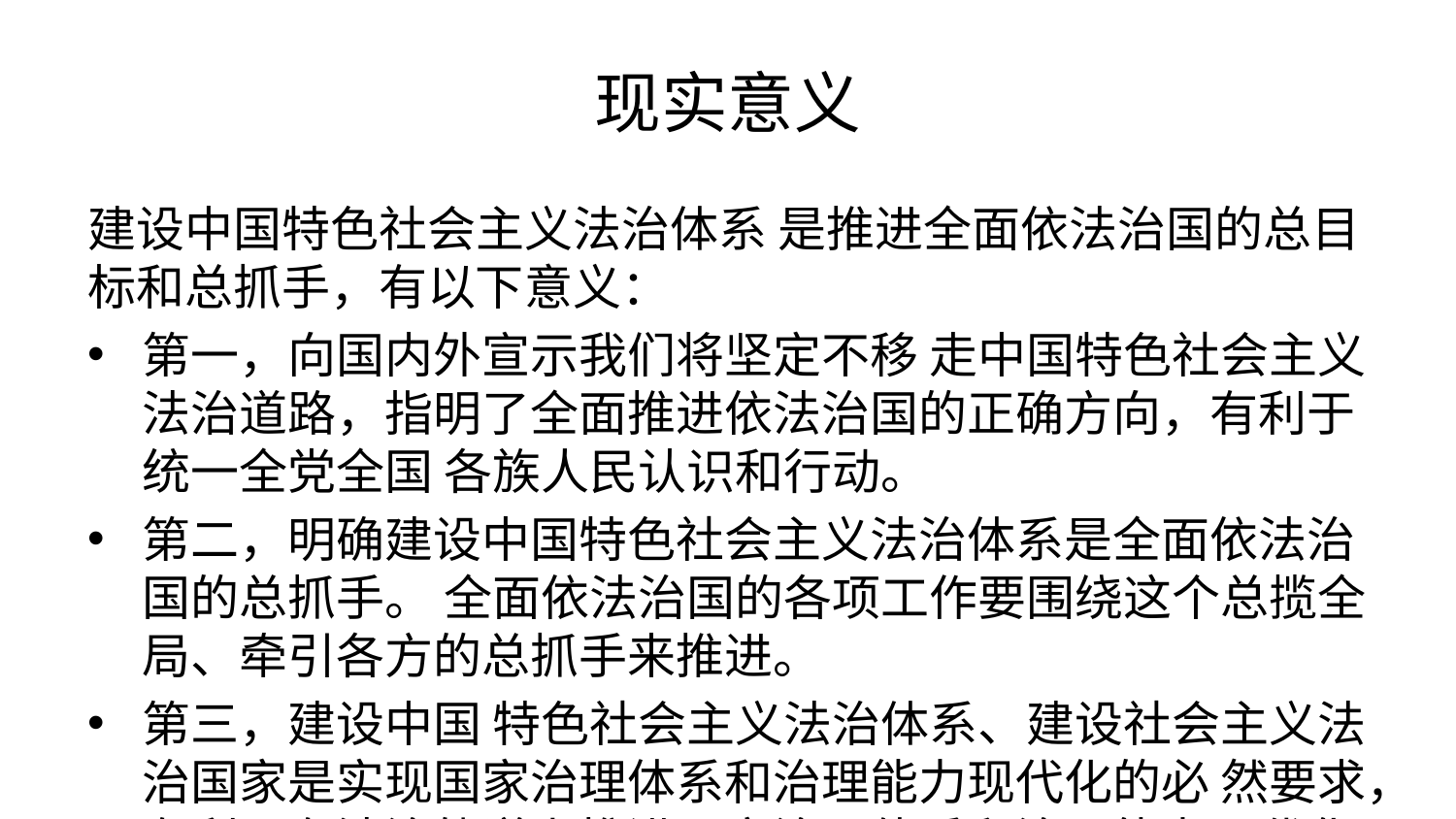

# 现实意义
建设中国特色社会主义法治体系 是推进全面依法治国的总目标和总抓手，有以下意义：
第一，向国内外宣示我们将坚定不移 走中国特色社会主义法治道路，指明了全面推进依法治国的正确方向，有利于统一全党全国 各族人民认识和行动。
第二，明确建设中国特色社会主义法治体系是全面依法治国的总抓手。 全面依法治国的各项工作要围绕这个总揽全局、牵引各方的总抓手来推进。
第三，建设中国 特色社会主义法治体系、建设社会主义法治国家是实现国家治理体系和治理能力现代化的必 然要求，有利于在法治轨道上推进国家治理体系和治理能力现代化。